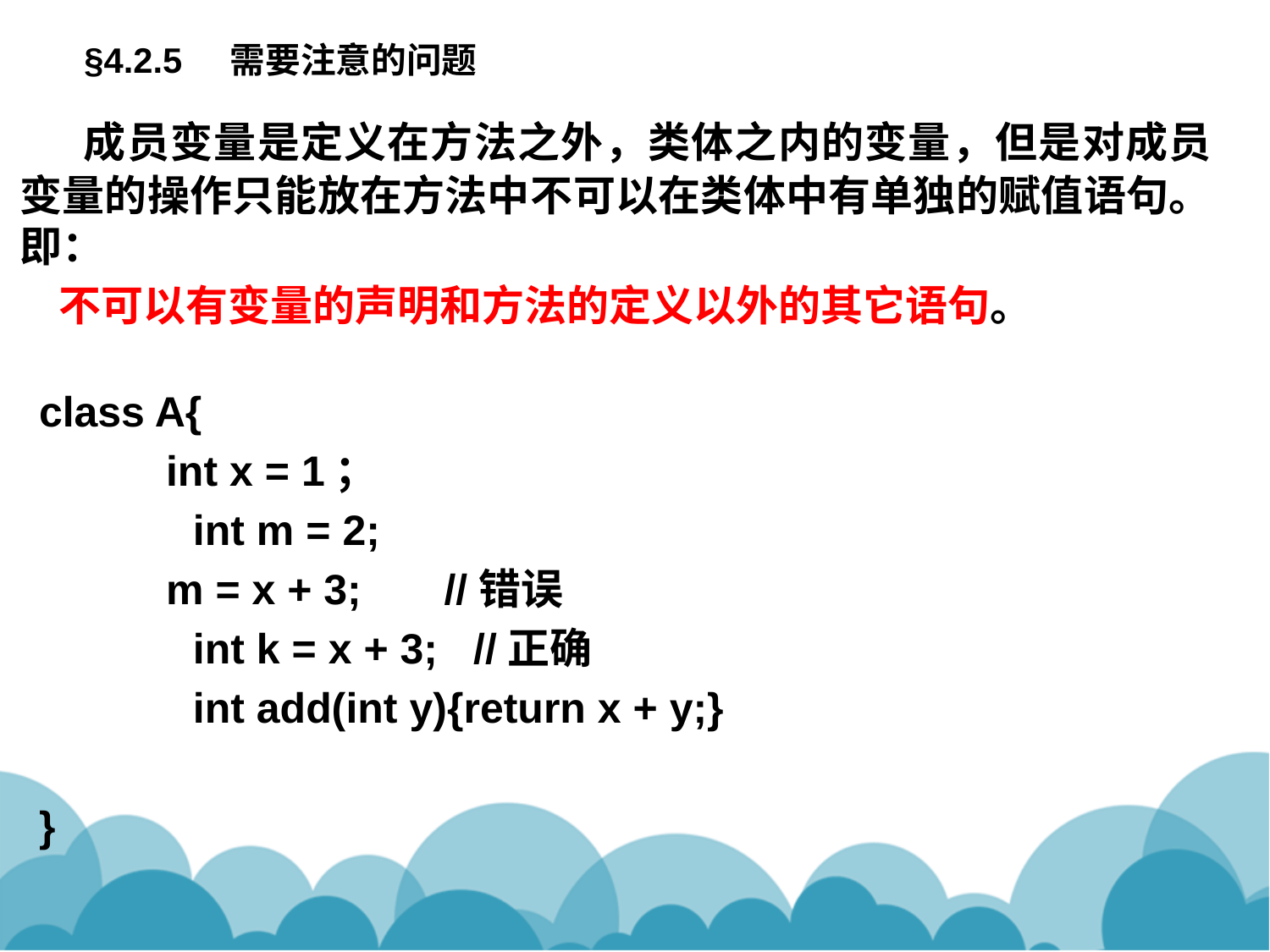

§4.2.5    需要注意的问题
    成员变量是定义在方法之外，类体之内的变量，但是对成员变量的操作只能放在方法中不可以在类体中有单独的赋值语句。即：
   不可以有变量的声明和方法的定义以外的其它语句。
class A{
	int x = 1；
             int m = 2;
	m = x + 3;       //错误
             int k = x + 3;   //正确
             int add(int y){return x + y;}

}
16